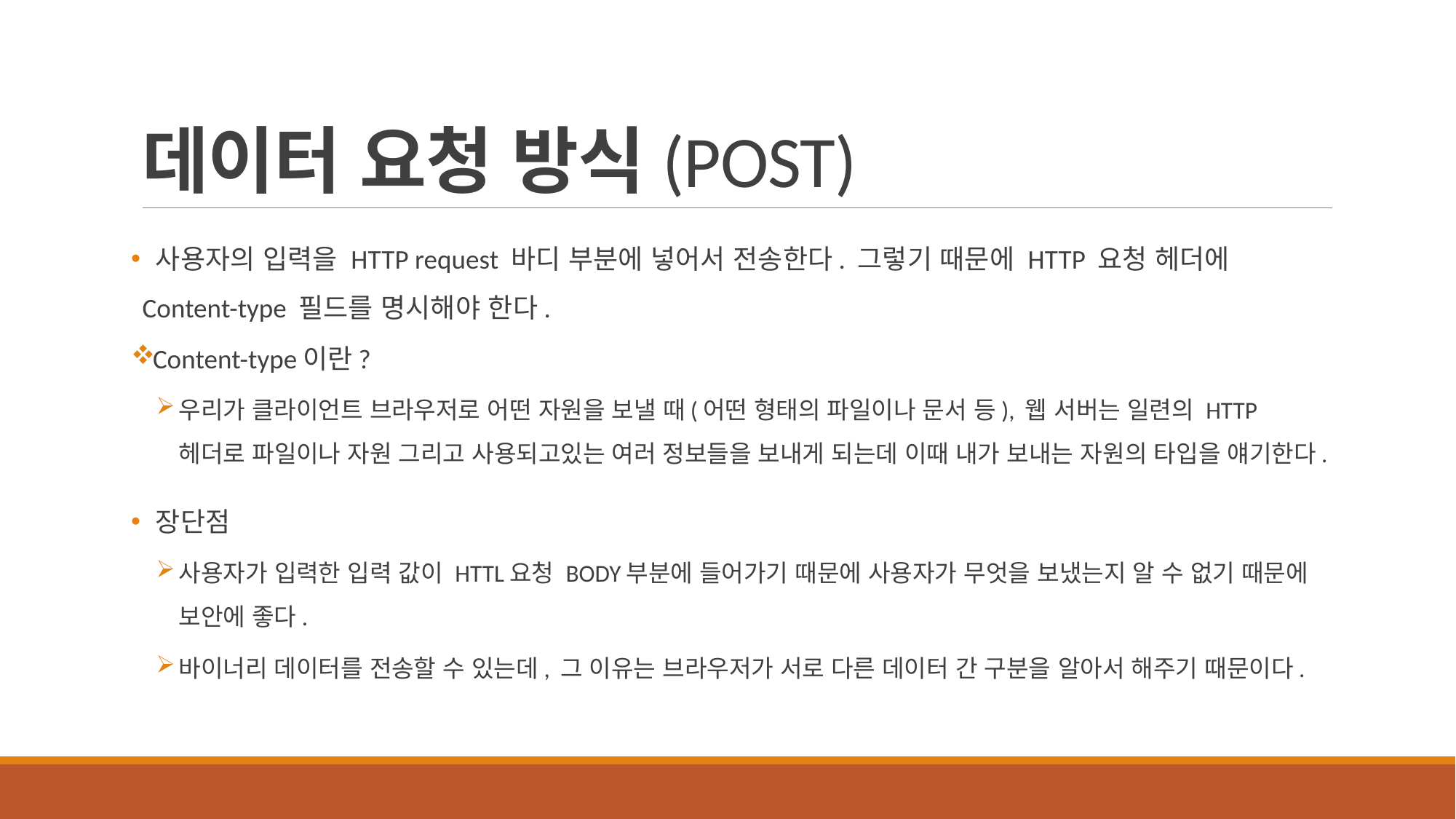

# 데이터 요청 방식(POST)
 사용자의 입력을 HTTP request 바디 부분에 넣어서 전송한다. 그렇기 때문에 HTTP 요청 헤더에 Content-type 필드를 명시해야 한다.
Content-type이란?
우리가 클라이언트 브라우저로 어떤 자원을 보낼 때(어떤 형태의 파일이나 문서 등), 웹 서버는 일련의 HTTP 헤더로 파일이나 자원 그리고 사용되고있는 여러 정보들을 보내게 되는데 이때 내가 보내는 자원의 타입을 얘기한다.
 장단점
사용자가 입력한 입력 값이 HTTL요청 BODY부분에 들어가기 때문에 사용자가 무엇을 보냈는지 알 수 없기 때문에 보안에 좋다.
바이너리 데이터를 전송할 수 있는데, 그 이유는 브라우저가 서로 다른 데이터 간 구분을 알아서 해주기 때문이다.